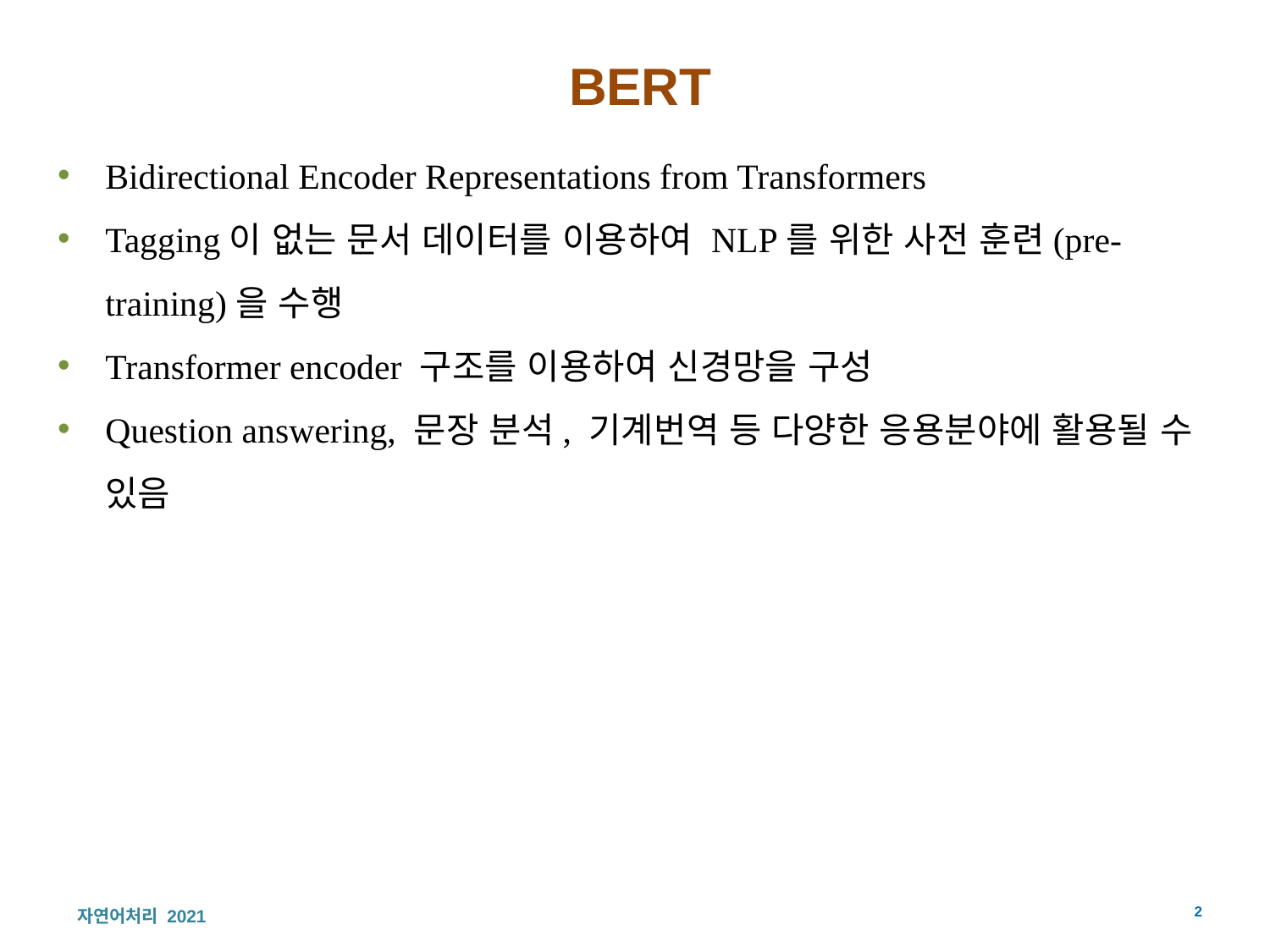

# BERT
Bidirectional Encoder Representations from Transformers
Tagging이 없는 문서 데이터를 이용하여 NLP를 위한 사전 훈련(pre-training)을 수행
Transformer encoder 구조를 이용하여 신경망을 구성
Question answering, 문장 분석, 기계번역 등 다양한 응용분야에 활용될 수 있음